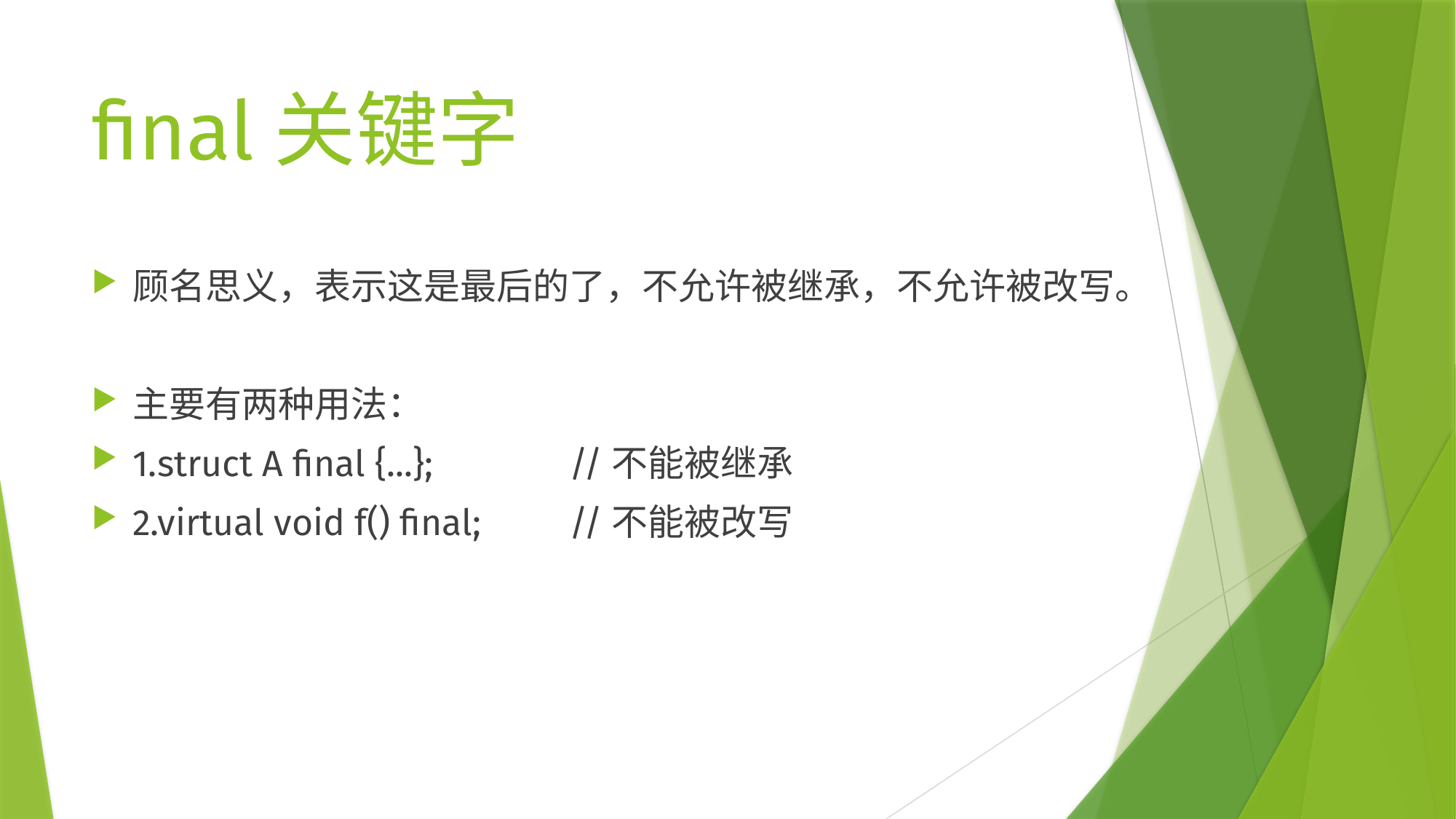

# final关键字
顾名思义，表示这是最后的了，不允许被继承，不允许被改写。

主要有两种用法：
1.struct A final {...};		//不能被继承
2.virtual void f() final;	//不能被改写